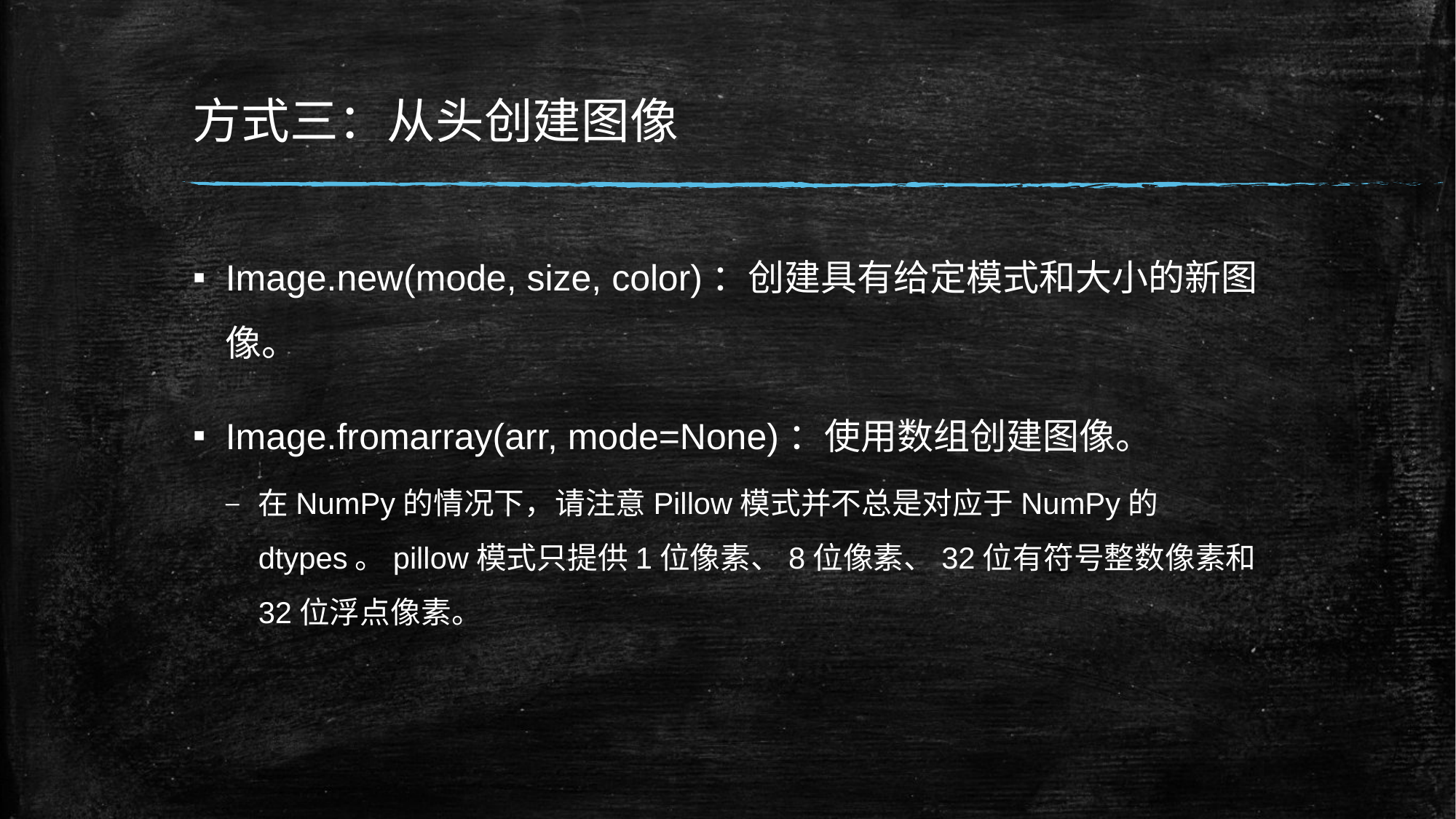

# 方式三：从头创建图像
Image.new(mode, size, color)：创建具有给定模式和大小的新图像。
Image.fromarray(arr, mode=None)：使用数组创建图像。
在NumPy的情况下，请注意Pillow模式并不总是对应于NumPy的dtypes。pillow模式只提供1位像素、8位像素、32位有符号整数像素和32位浮点像素。